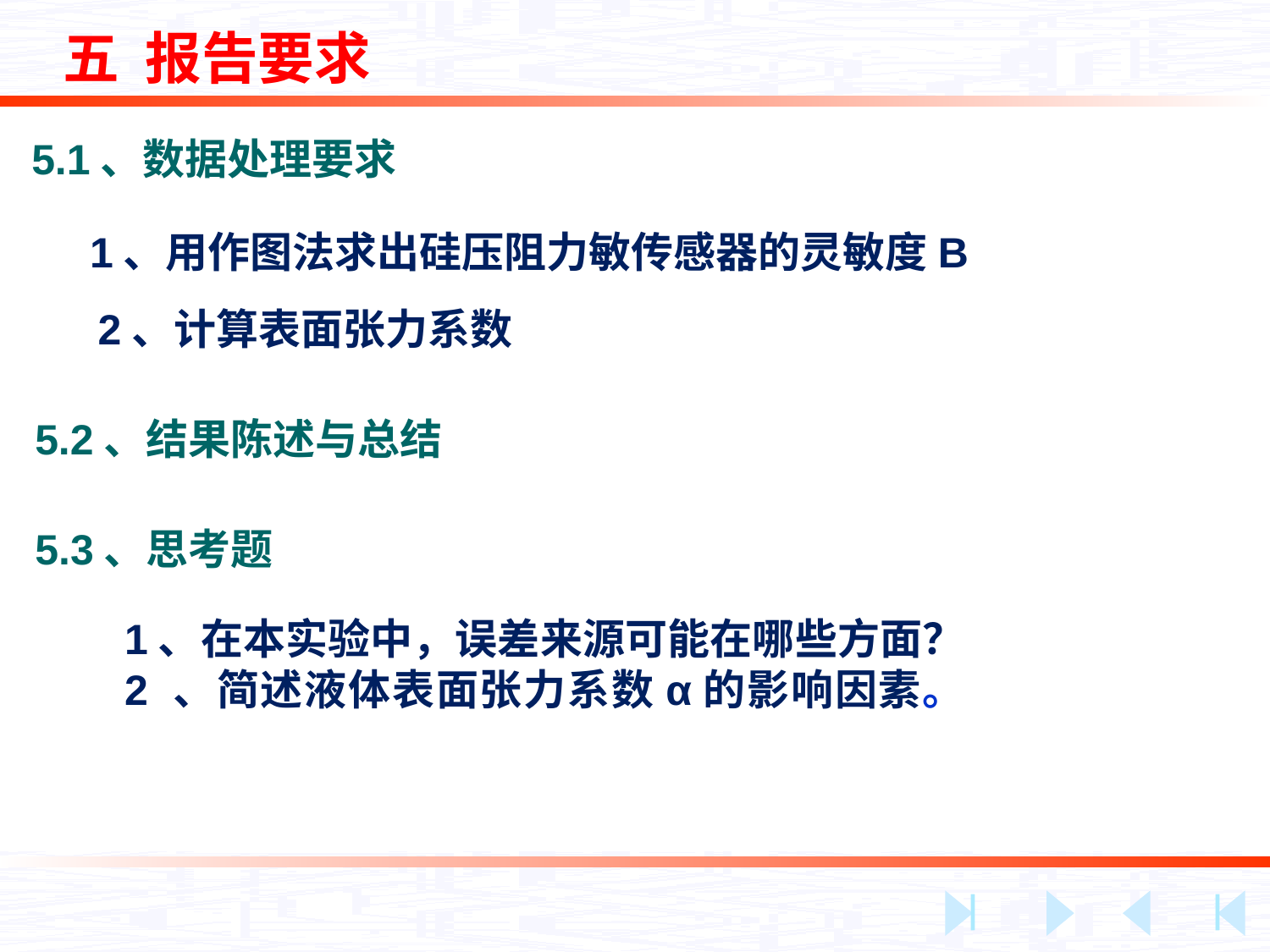

五  报告要求
5.1、数据处理要求
 1、用作图法求出硅压阻力敏传感器的灵敏度B
2、计算表面张力系数
5.2、结果陈述与总结
5.3、思考题
1、在本实验中，误差来源可能在哪些方面？
2 、简述液体表面张力系数α的影响因素。